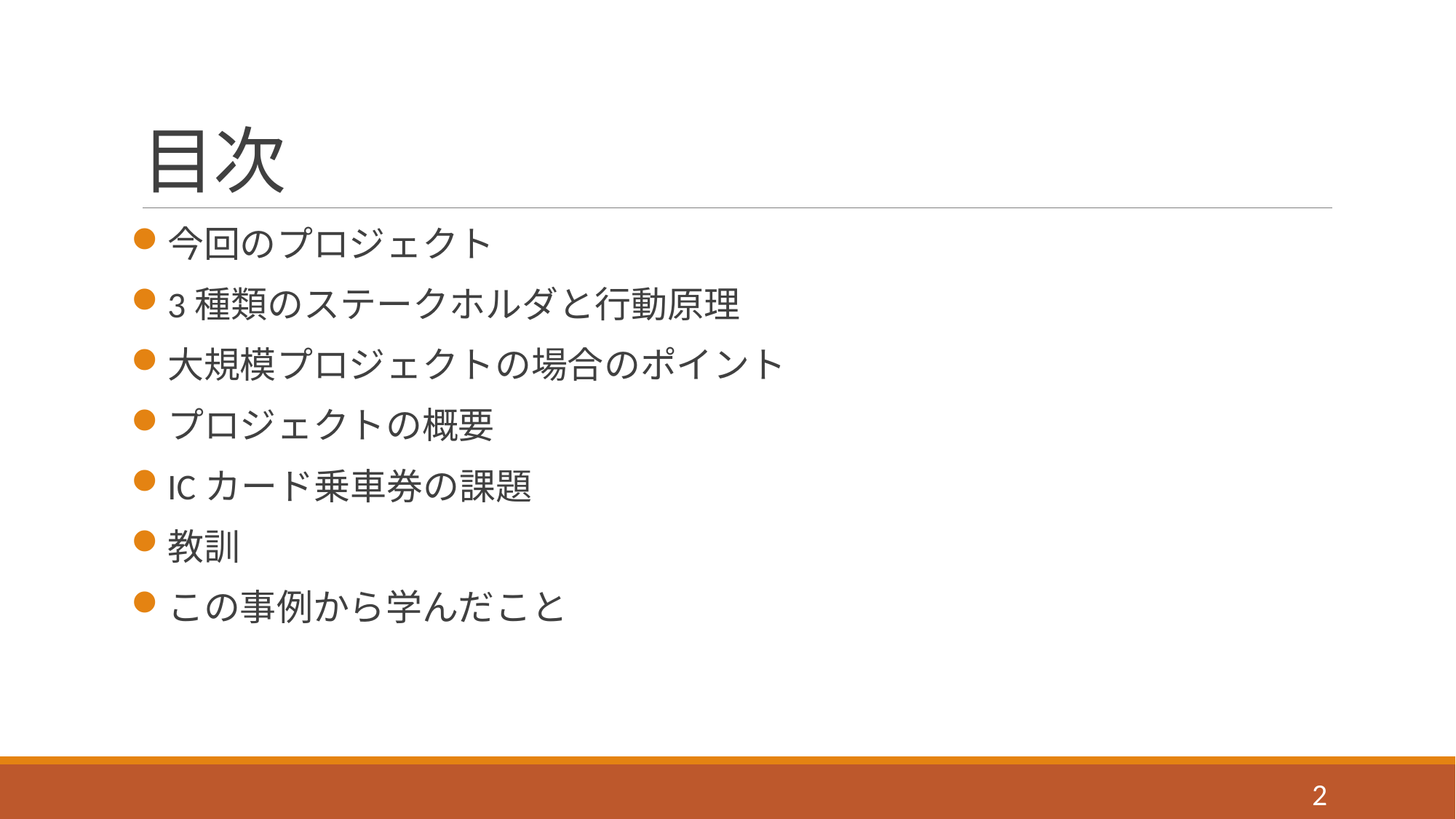

# 目次
今回のプロジェクト
3種類のステークホルダと行動原理
大規模プロジェクトの場合のポイント
プロジェクトの概要
ICカード乗車券の課題
教訓
この事例から学んだこと

2